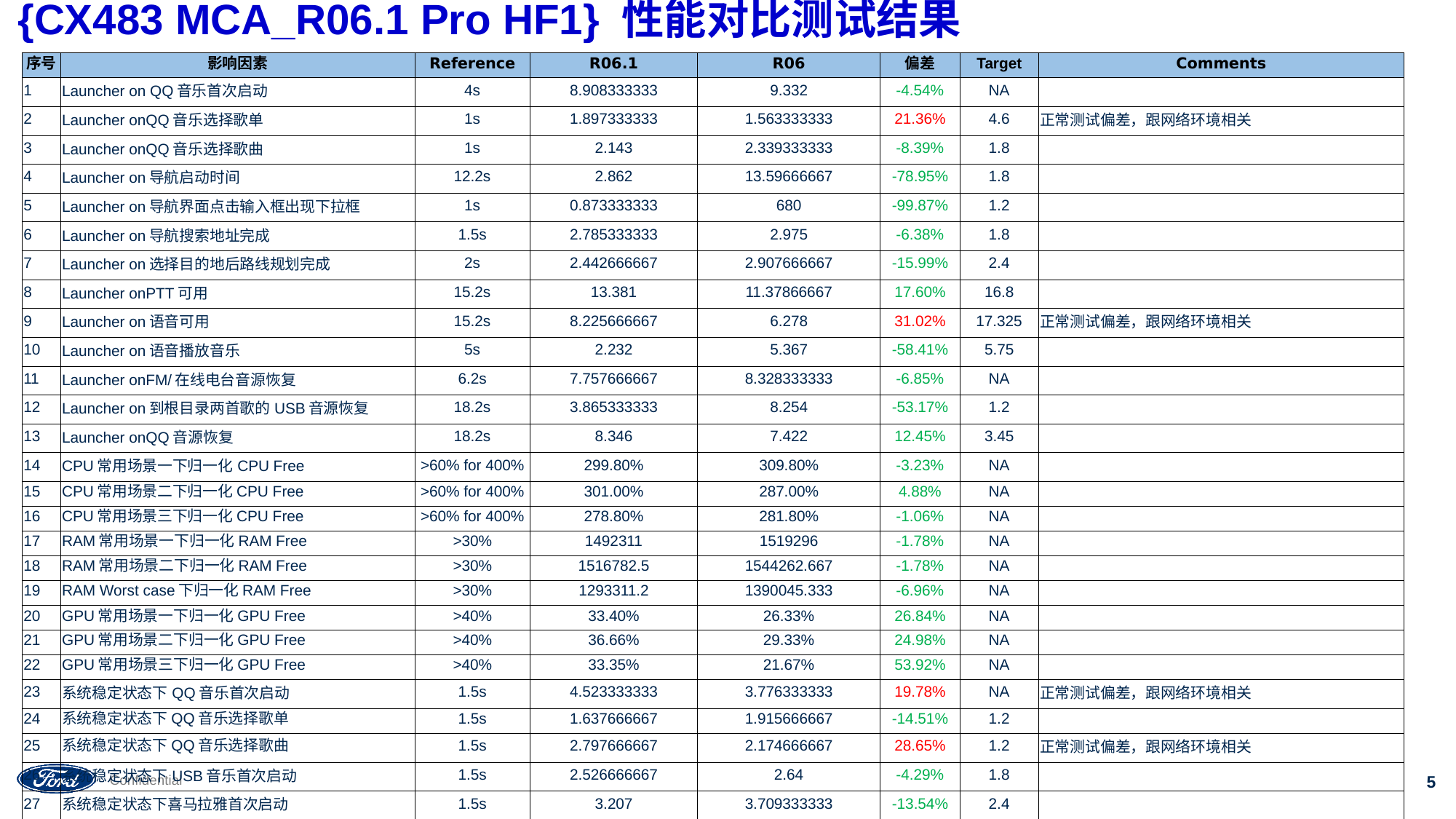

# {CX483 MCA_R06.1 Pro HF1} 性能对比测试结果
| 序号 | 影响因素 | Reference | R06.1 | R06 | 偏差 | Target | Comments |
| --- | --- | --- | --- | --- | --- | --- | --- |
| 1 | Launcher on QQ音乐首次启动 | 4s | 8.908333333 | 9.332 | -4.54% | NA |  |
| 2 | Launcher onQQ音乐选择歌单 | 1s | 1.897333333 | 1.563333333 | 21.36% | 4.6 | 正常测试偏差，跟网络环境相关 |
| 3 | Launcher onQQ音乐选择歌曲 | 1s | 2.143 | 2.339333333 | -8.39% | 1.8 |  |
| 4 | Launcher on导航启动时间 | 12.2s | 2.862 | 13.59666667 | -78.95% | 1.8 |  |
| 5 | Launcher on导航界面点击输入框出现下拉框 | 1s | 0.873333333 | 680 | -99.87% | 1.2 |  |
| 6 | Launcher on导航搜索地址完成 | 1.5s | 2.785333333 | 2.975 | -6.38% | 1.8 |  |
| 7 | Launcher on选择目的地后路线规划完成 | 2s | 2.442666667 | 2.907666667 | -15.99% | 2.4 |  |
| 8 | Launcher onPTT可用 | 15.2s | 13.381 | 11.37866667 | 17.60% | 16.8 |  |
| 9 | Launcher on语音可用 | 15.2s | 8.225666667 | 6.278 | 31.02% | 17.325 | 正常测试偏差，跟网络环境相关 |
| 10 | Launcher on语音播放音乐 | 5s | 2.232 | 5.367 | -58.41% | 5.75 |  |
| 11 | Launcher onFM/在线电台音源恢复 | 6.2s | 7.757666667 | 8.328333333 | -6.85% | NA |  |
| 12 | Launcher on到根目录两首歌的USB音源恢复 | 18.2s | 3.865333333 | 8.254 | -53.17% | 1.2 |  |
| 13 | Launcher onQQ音源恢复 | 18.2s | 8.346 | 7.422 | 12.45% | 3.45 |  |
| 14 | CPU常用场景一下归一化CPU Free | >60% for 400% | 299.80% | 309.80% | -3.23% | NA |  |
| 15 | CPU常用场景二下归一化CPU Free | >60% for 400% | 301.00% | 287.00% | 4.88% | NA |  |
| 16 | CPU常用场景三下归一化CPU Free | >60% for 400% | 278.80% | 281.80% | -1.06% | NA |  |
| 17 | RAM常用场景一下归一化RAM Free | >30% | 1492311 | 1519296 | -1.78% | NA |  |
| 18 | RAM常用场景二下归一化RAM Free | >30% | 1516782.5 | 1544262.667 | -1.78% | NA |  |
| 19 | RAM Worst case下归一化RAM Free | >30% | 1293311.2 | 1390045.333 | -6.96% | NA |  |
| 20 | GPU常用场景一下归一化GPU Free | >40% | 33.40% | 26.33% | 26.84% | NA |  |
| 21 | GPU常用场景二下归一化GPU Free | >40% | 36.66% | 29.33% | 24.98% | NA |  |
| 22 | GPU常用场景三下归一化GPU Free | >40% | 33.35% | 21.67% | 53.92% | NA |  |
| 23 | 系统稳定状态下QQ音乐首次启动 | 1.5s | 4.523333333 | 3.776333333 | 19.78% | NA | 正常测试偏差，跟网络环境相关 |
| 24 | 系统稳定状态下QQ音乐选择歌单 | 1.5s | 1.637666667 | 1.915666667 | -14.51% | 1.2 |  |
| 25 | 系统稳定状态下QQ音乐选择歌曲 | 1.5s | 2.797666667 | 2.174666667 | 28.65% | 1.2 | 正常测试偏差，跟网络环境相关 |
| 26 | 系统稳定状态下USB音乐首次启动 | 1.5s | 2.526666667 | 2.64 | -4.29% | 1.8 |  |
| 27 | 系统稳定状态下喜马拉雅首次启动 | 1.5s | 3.207 | 3.709333333 | -13.54% | 2.4 |  |
| 28 | 系统稳定状态下Navigation首次启动 | 3s | 4.678333333 | 4.044 | 15.69% | 7 |  |
| 29 | 系统稳定状态下导航界面点击输入框出现下拉框 | 1s | 0.601666667 | 0.712333333 | -15.54% | 1.2 |  |